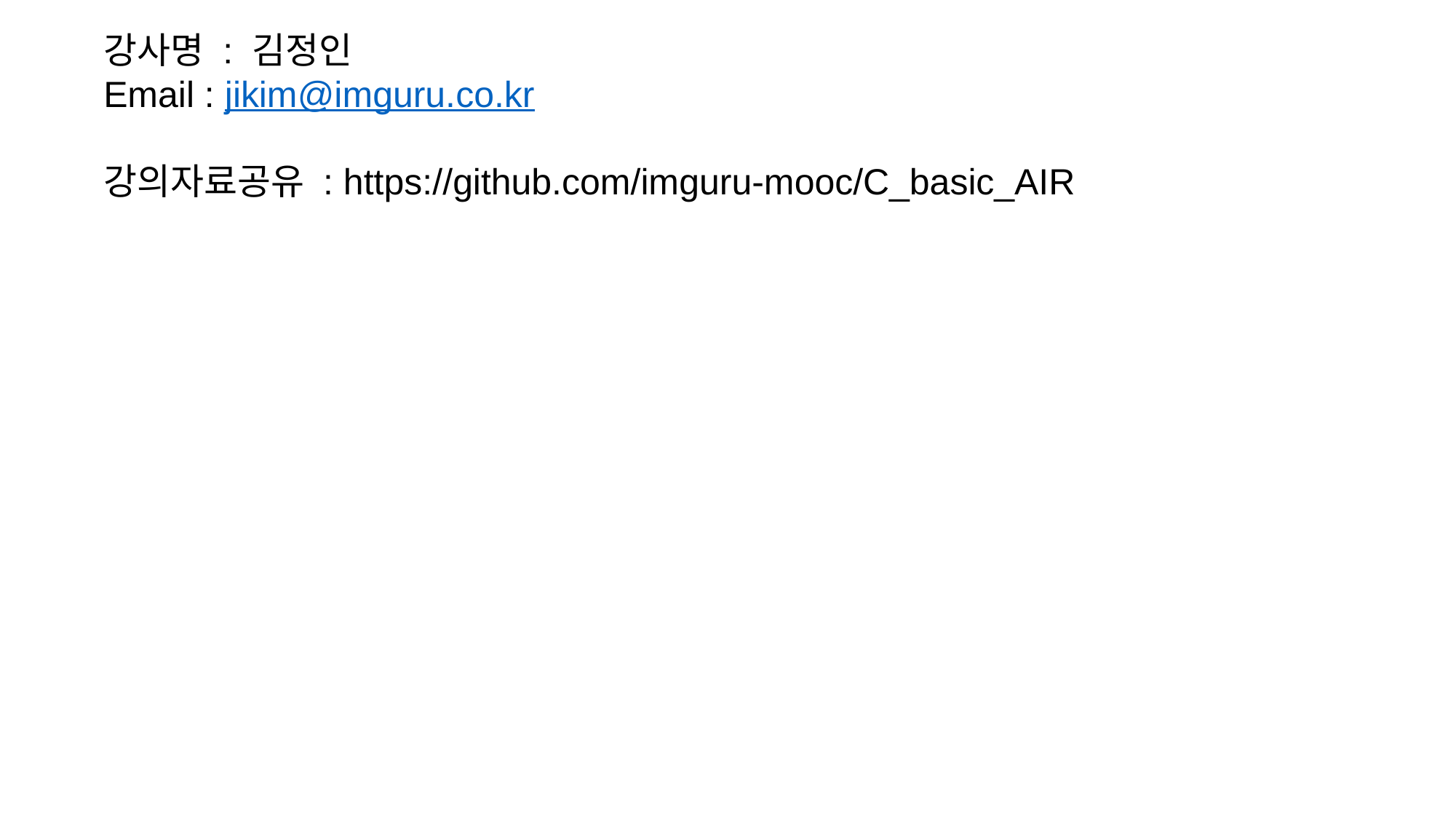

강사명 : 김정인
Email : jikim@imguru.co.kr

강의자료공유 : https://github.com/imguru-mooc/C_basic_AIR